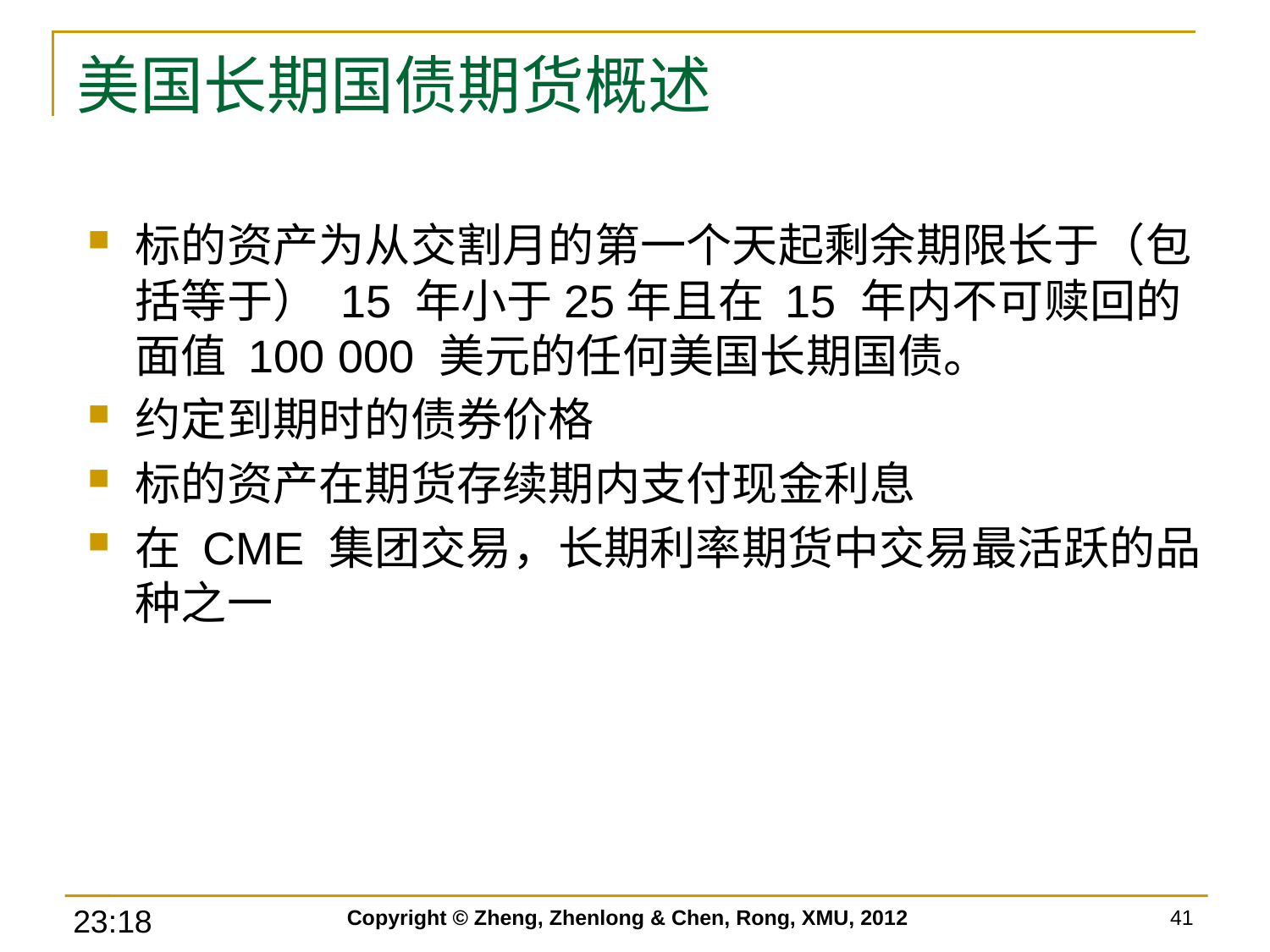

# 美国长期国债期货概述

标的资产为从交割月的第一个天起剩余期限长于（包括等于） 15 年小于25年且在 15 年内不可赎回的面值 100 000 美元的任何美国长期国债。
约定到期时的债券价格
标的资产在期货存续期内支付现金利息
在 CME 集团交易，长期利率期货中交易最活跃的品种之一
Copyright © Zheng, Zhenlong & Chen, Rong, XMU, 2012
41